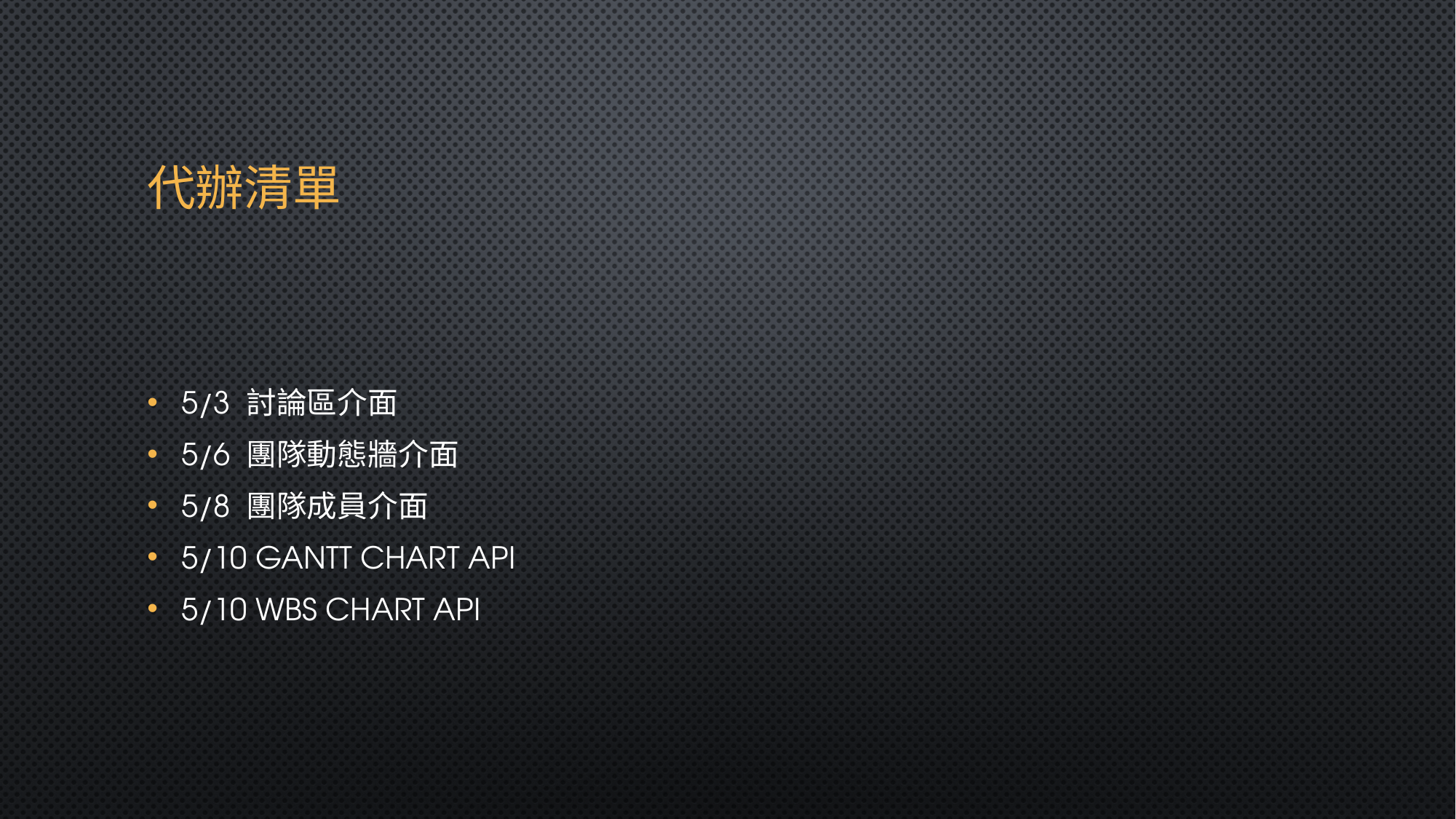

# 代辦清單
5/3 討論區介面
5/6 團隊動態牆介面
5/8 團隊成員介面
5/10 GANTT CHART API
5/10 WBS CHART API